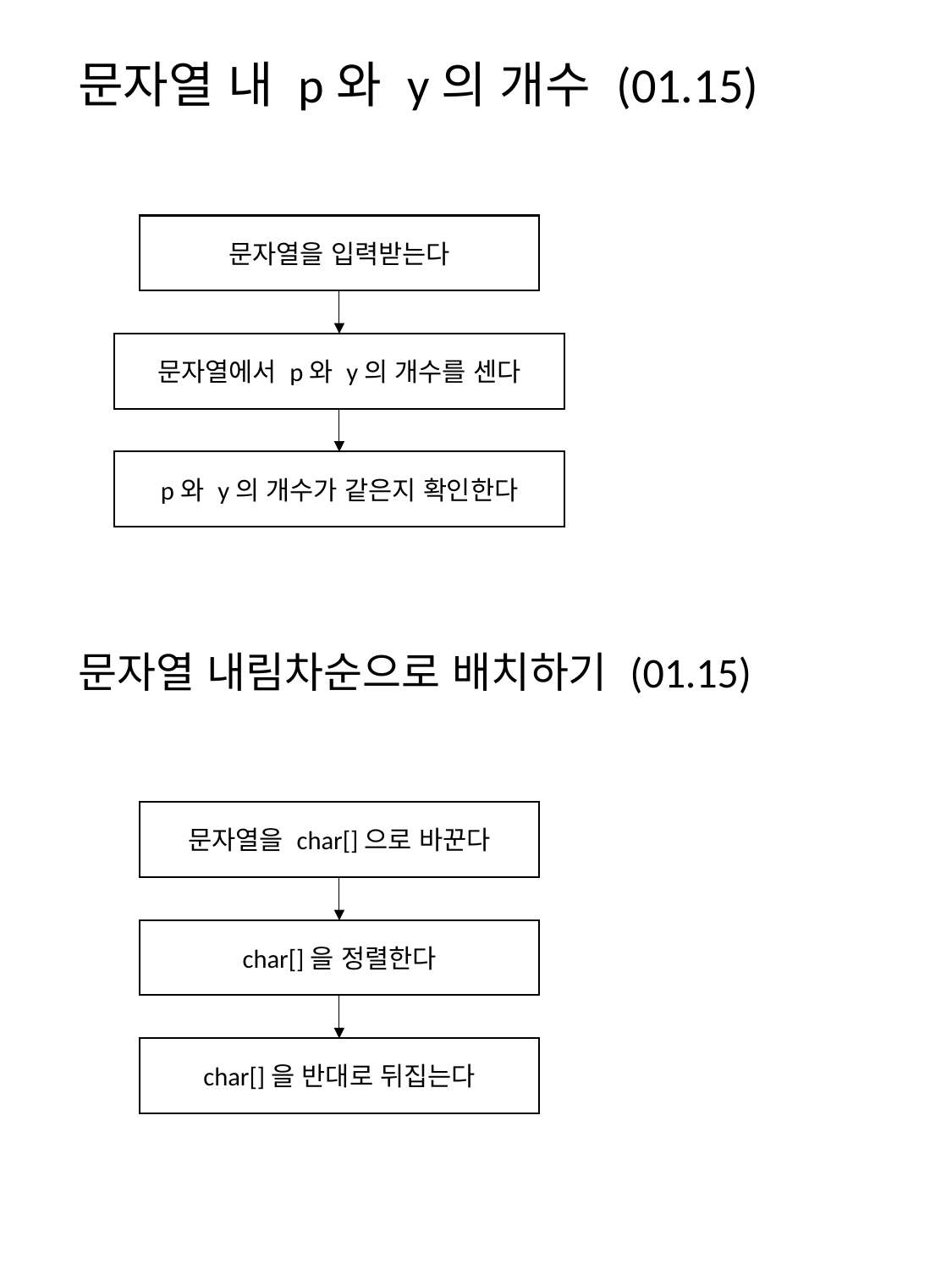

# 문자열 내 p와 y의 개수 (01.15)
문자열을 입력받는다
문자열에서 p와 y의 개수를 센다
p와 y의 개수가 같은지 확인한다
문자열 내림차순으로 배치하기 (01.15)
문자열을 char[]으로 바꾼다
char[]을 정렬한다
char[]을 반대로 뒤집는다